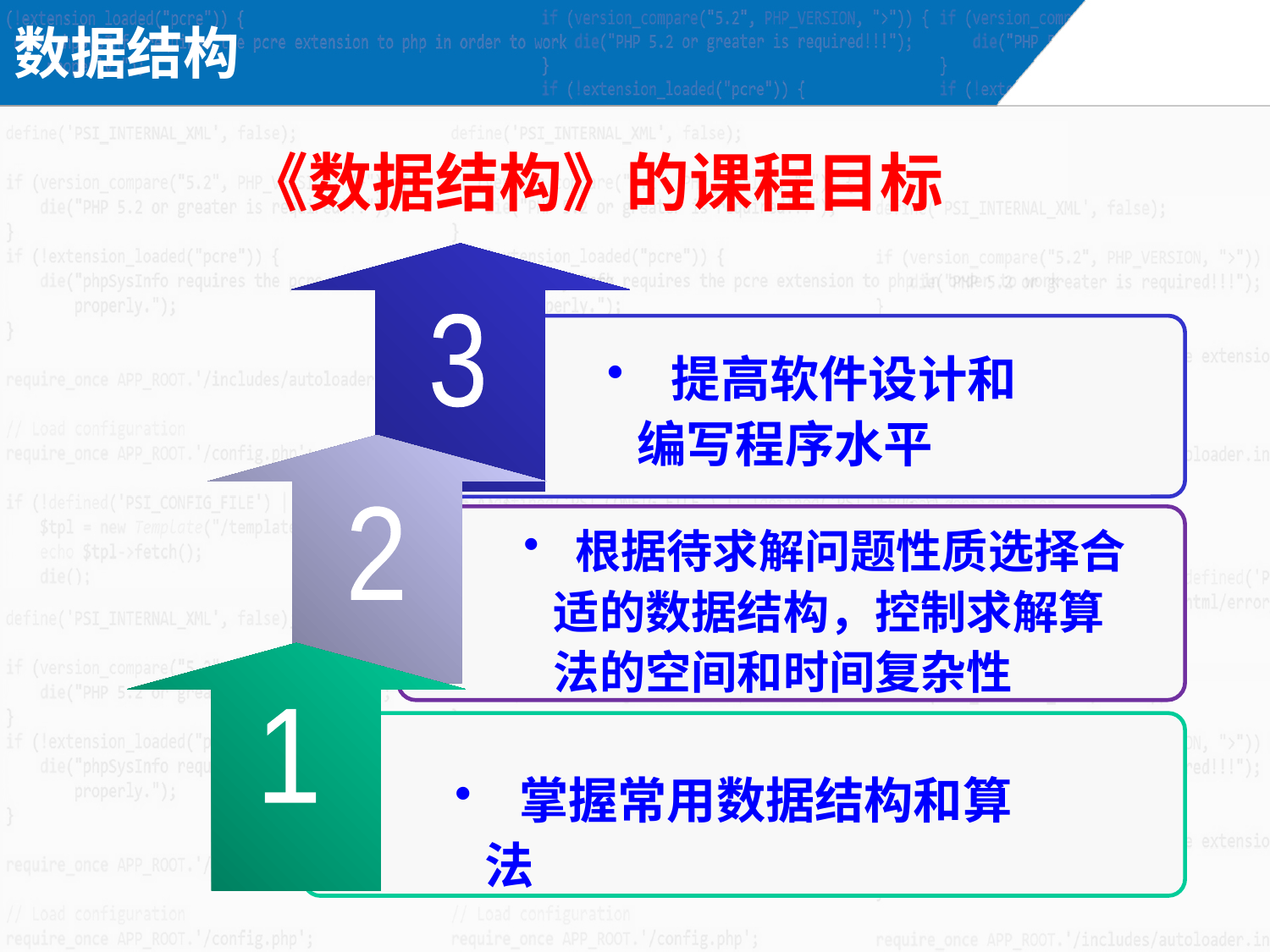

数据结构
《数据结构》的课程目标

3

  提高软件设计和编写程序水平

2
 根据待求解问题性质选择合适的数据结构，控制求解算法的空间和时间复杂性

1

  掌握常用数据结构和算法